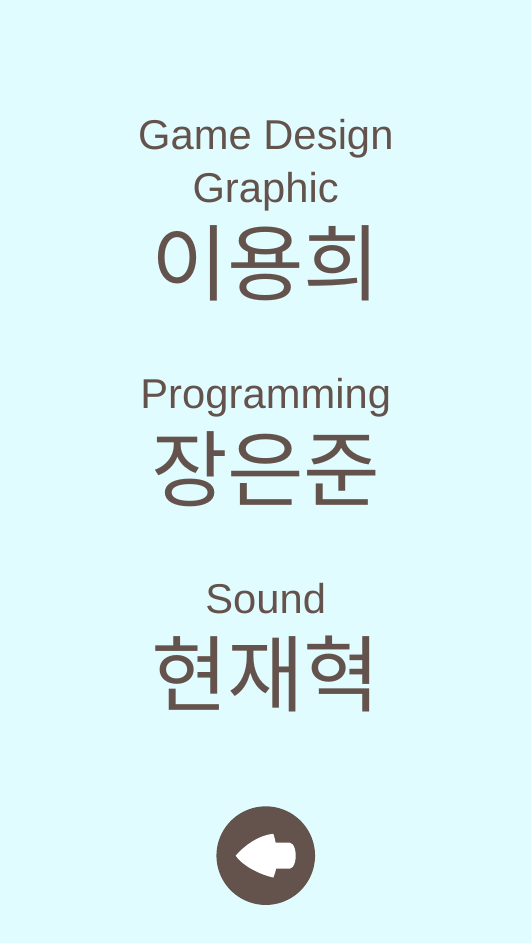

Game Design
Graphic
이용희
Programming
장은준
Sound
현재혁